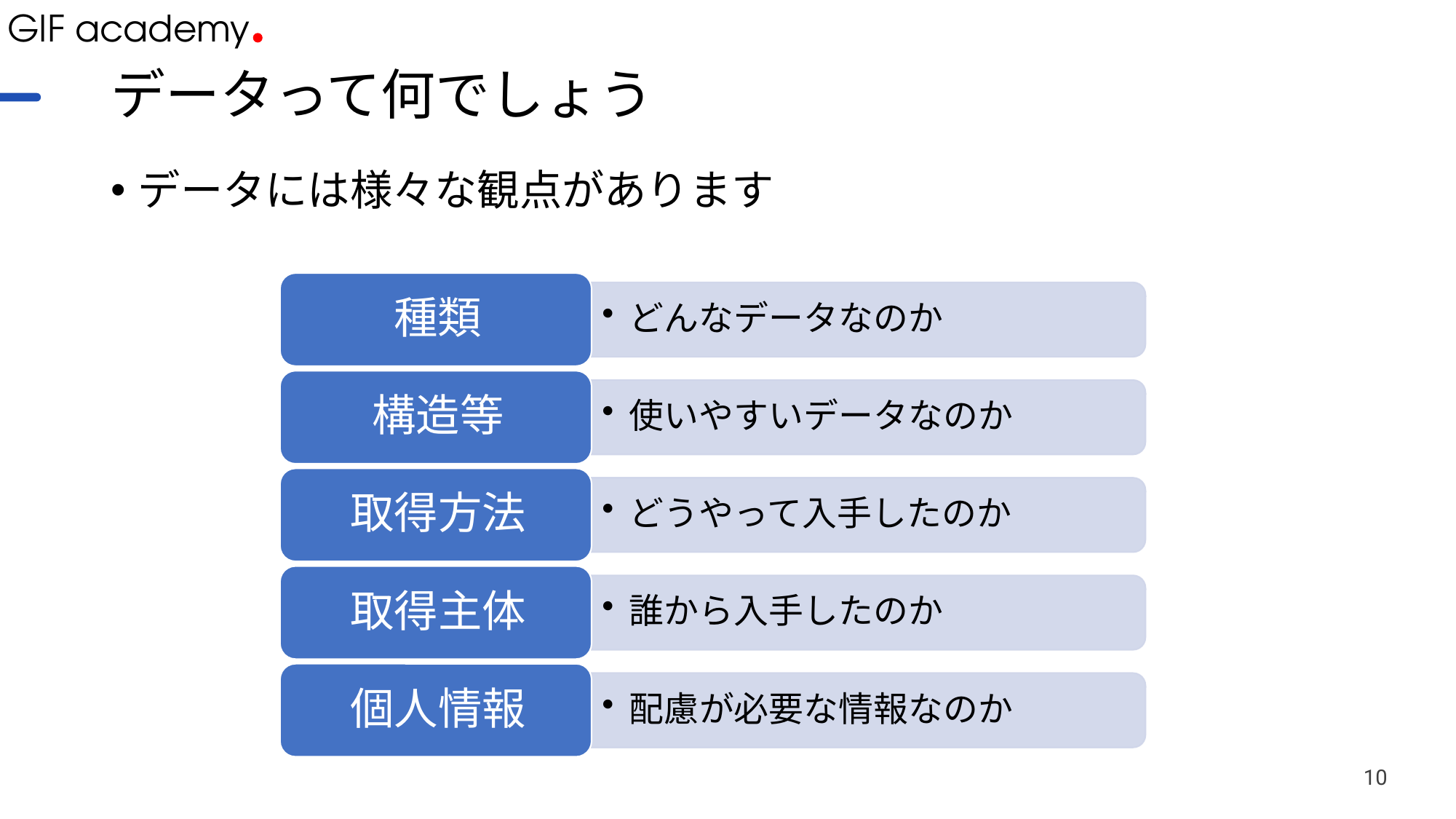

# データって何でしょう
データには様々な観点があります
どんなデータなのか
種類
使いやすいデータなのか
構造等
どうやって入手したのか
取得方法
誰から入手したのか
取得主体
配慮が必要な情報なのか
個人情報
10